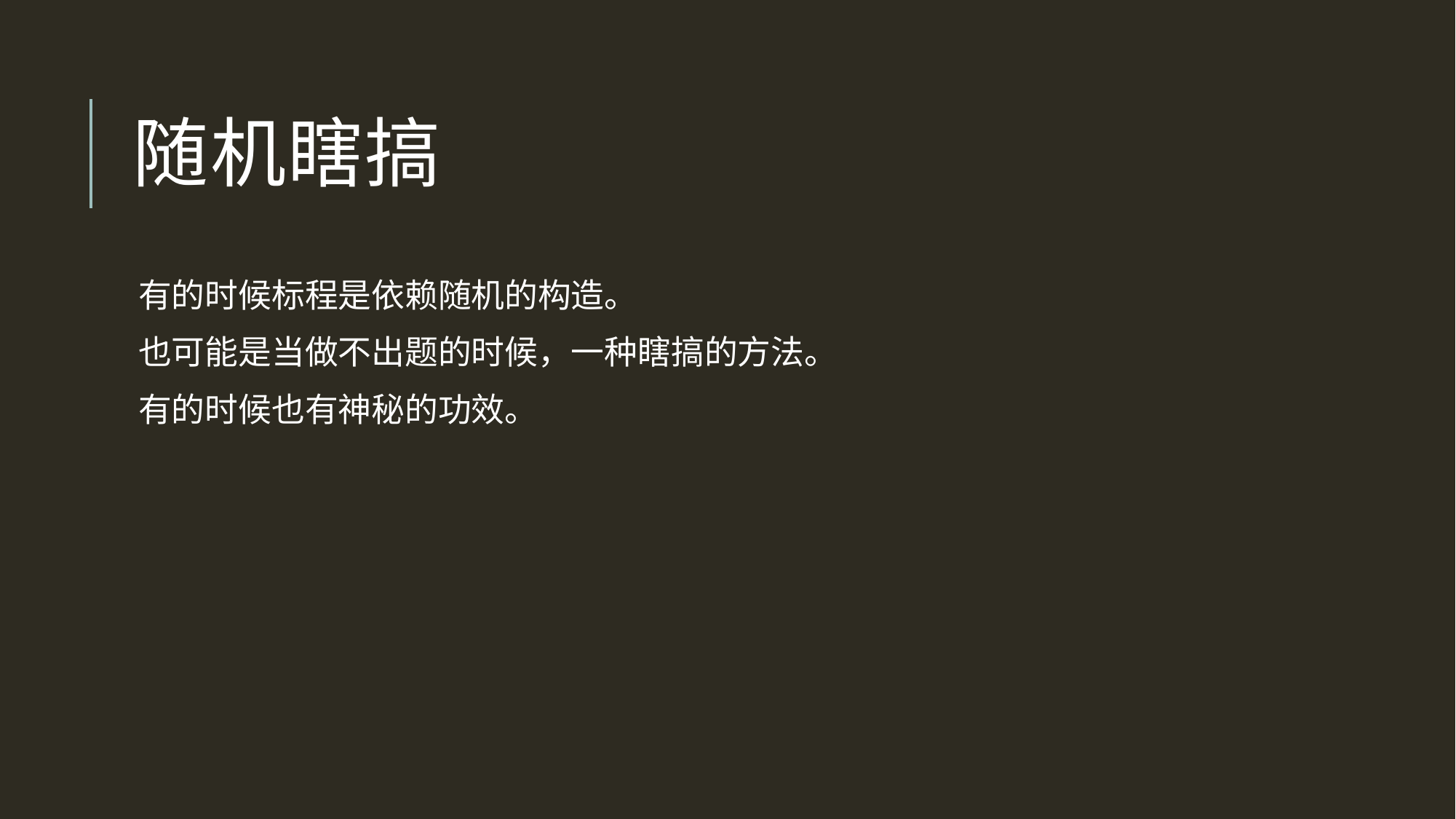

# 随机瞎搞
有的时候标程是依赖随机的构造。
也可能是当做不出题的时候，一种瞎搞的方法。
有的时候也有神秘的功效。